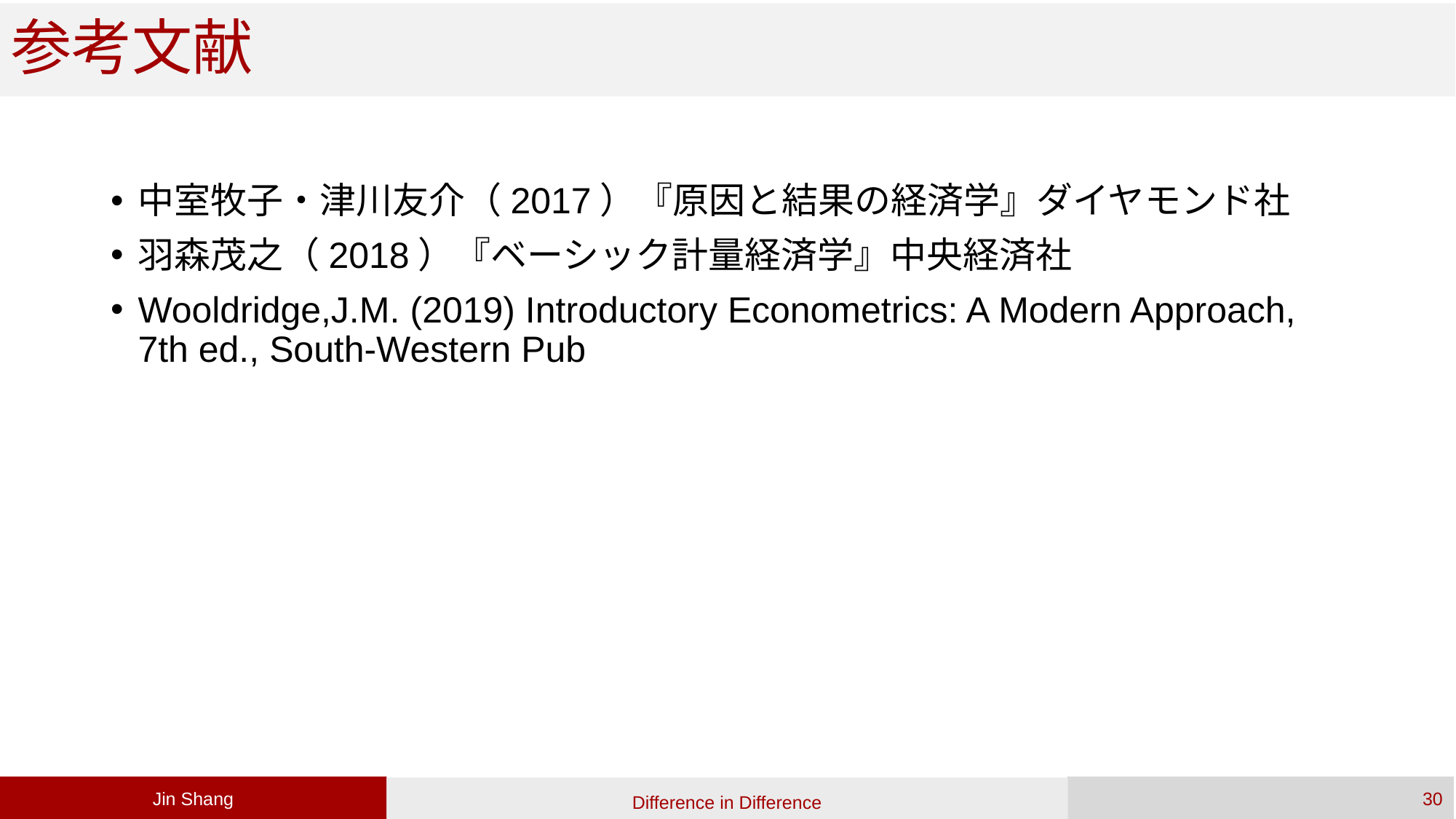

# 参考文献
中室牧子・津川友介（2017）『原因と結果の経済学』ダイヤモンド社
羽森茂之（2018）『ベーシック計量経済学』中央経済社
Wooldridge,J.M. (2019) Introductory Econometrics: A Modern Approach, 7th ed., South-Western Pub
Jin Shang
30
Difference in Difference